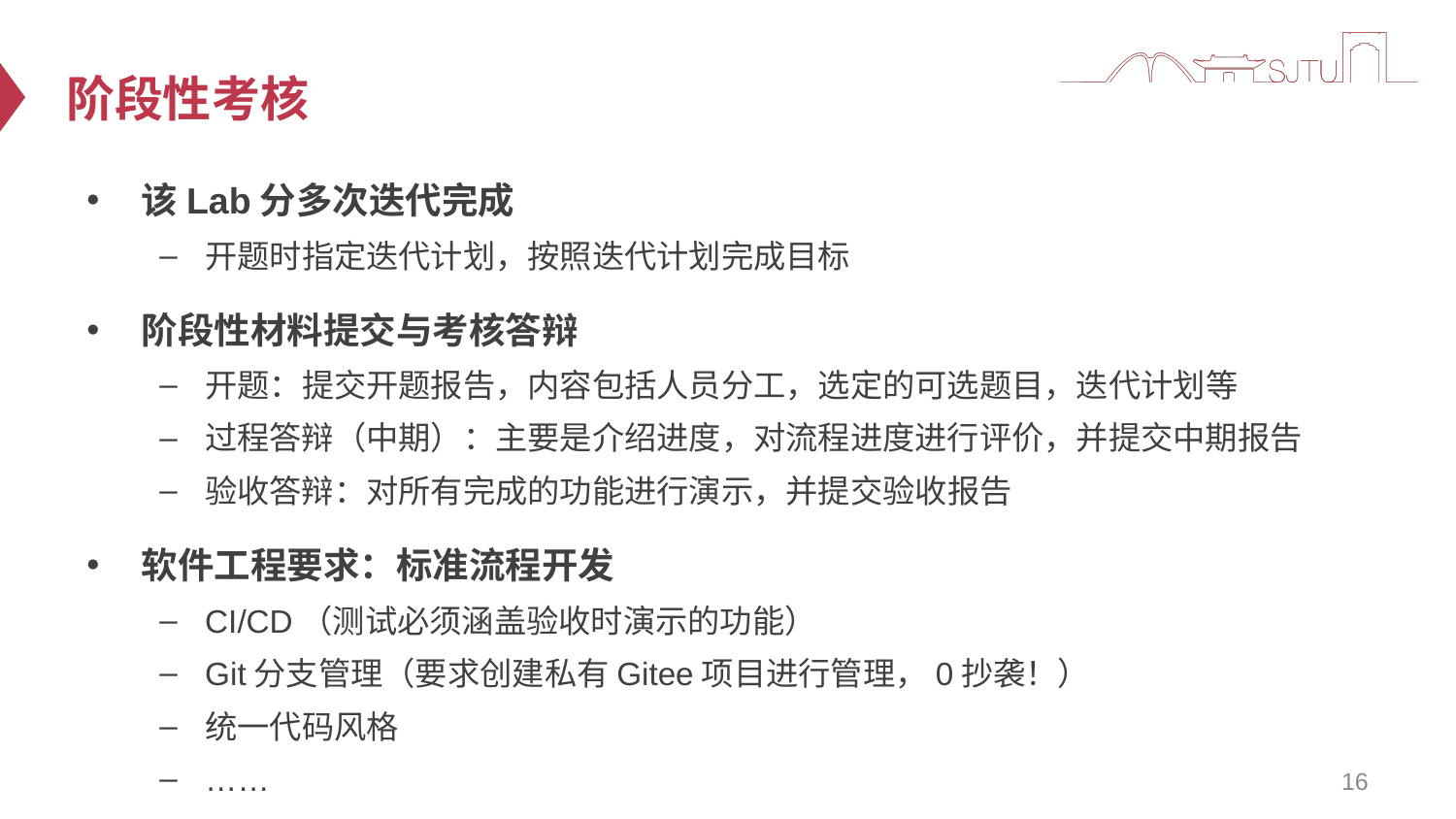

# 阶段性考核
该Lab分多次迭代完成
开题时指定迭代计划，按照迭代计划完成目标
阶段性材料提交与考核答辩
开题：提交开题报告，内容包括人员分工，选定的可选题目，迭代计划等
过程答辩（中期）：主要是介绍进度，对流程进度进行评价，并提交中期报告
验收答辩：对所有完成的功能进行演示，并提交验收报告
软件工程要求：标准流程开发
CI/CD（测试必须涵盖验收时演示的功能）
Git分支管理（要求创建私有Gitee项目进行管理，0抄袭！）
统一代码风格
……

16